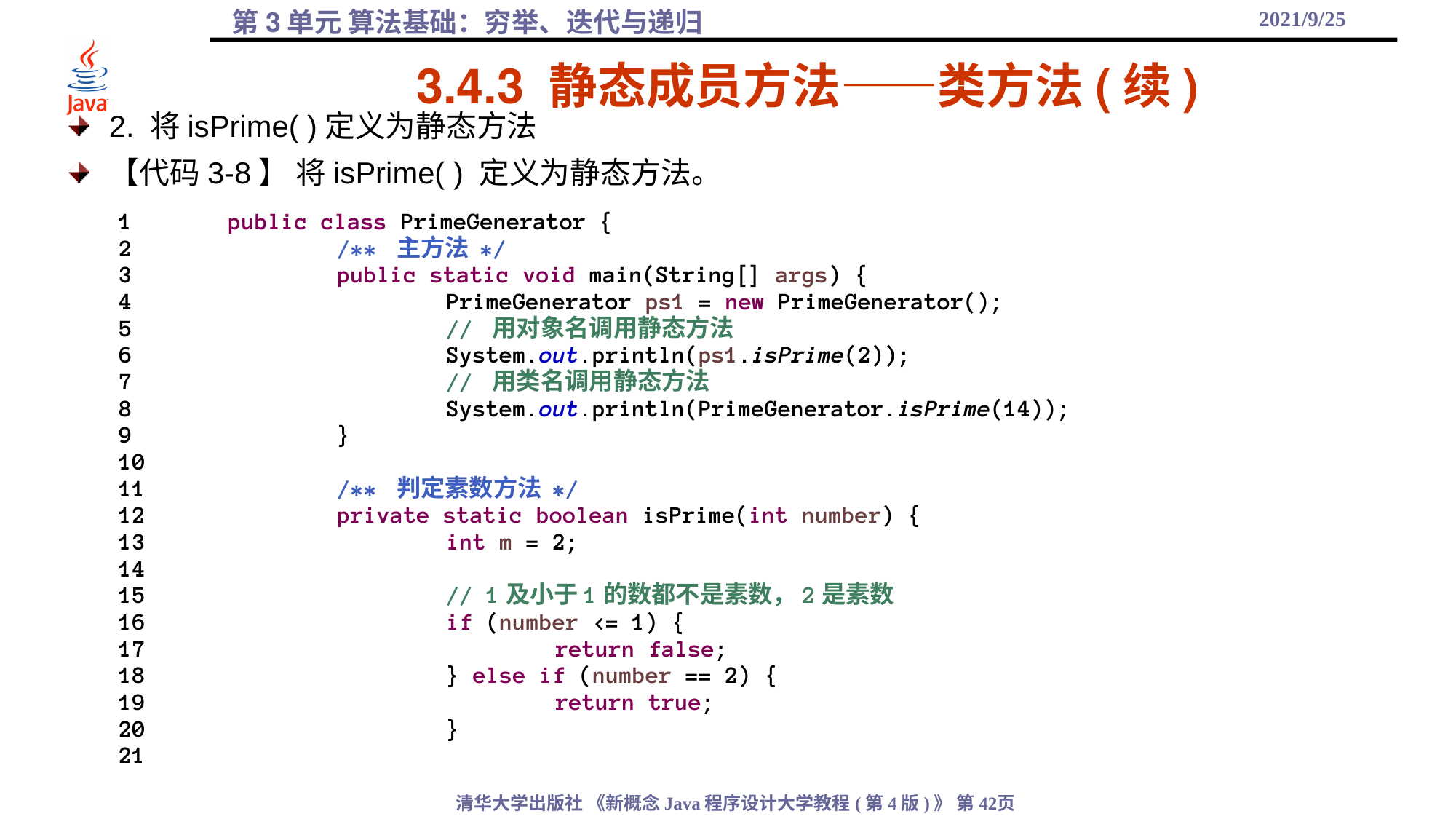

2021/9/25
# 3.4.3 静态成员方法——类方法(续)
2. 将isPrime( )定义为静态方法
【代码3-8】 将isPrime( ) 定义为静态方法。
1	public class PrimeGenerator {
2		/** 主方法 */
3		public static void main(String[] args) {
4			PrimeGenerator ps1 = new PrimeGenerator();
5			// 用对象名调用静态方法
6			System.out.println(ps1.isPrime(2));
7			// 用类名调用静态方法
8			System.out.println(PrimeGenerator.isPrime(14));
9		}
10
11		/** 判定素数方法 */
12		private static boolean isPrime(int number) {
13			int m = 2;
14
15			// 1及小于1的数都不是素数，2是素数
16			if (number <= 1) {
17				return false;
18			} else if (number == 2) {
19				return true;
20			}
21